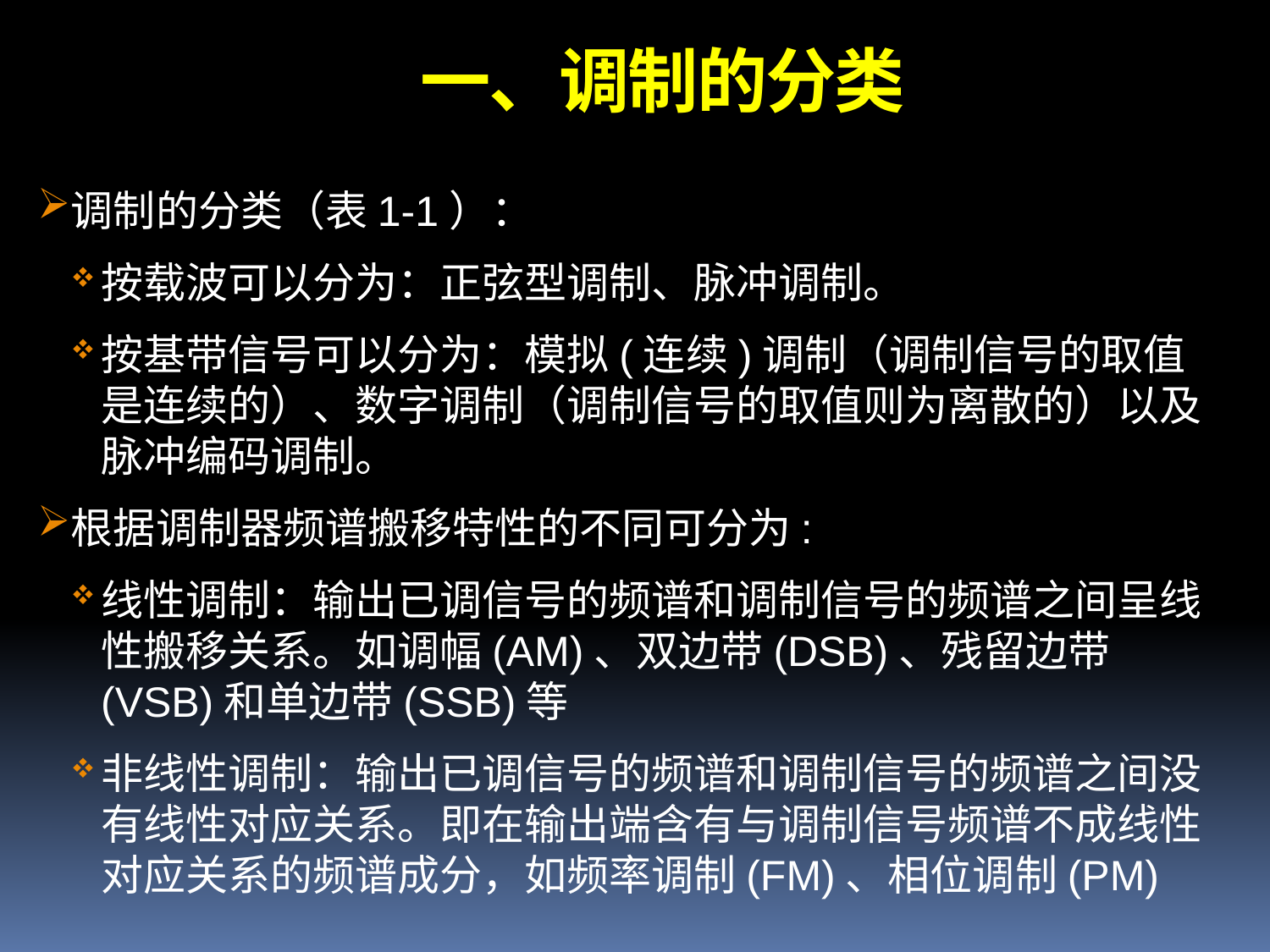

一、调制的分类
调制的分类（表1-1）：
按载波可以分为：正弦型调制、脉冲调制。
按基带信号可以分为：模拟(连续)调制（调制信号的取值是连续的）、数字调制（调制信号的取值则为离散的）以及脉冲编码调制。
根据调制器频谱搬移特性的不同可分为:
线性调制：输出已调信号的频谱和调制信号的频谱之间呈线性搬移关系。如调幅(AM)、双边带(DSB)、残留边带(VSB)和单边带(SSB)等
非线性调制：输出已调信号的频谱和调制信号的频谱之间没有线性对应关系。即在输出端含有与调制信号频谱不成线性对应关系的频谱成分，如频率调制(FM)、相位调制(PM)